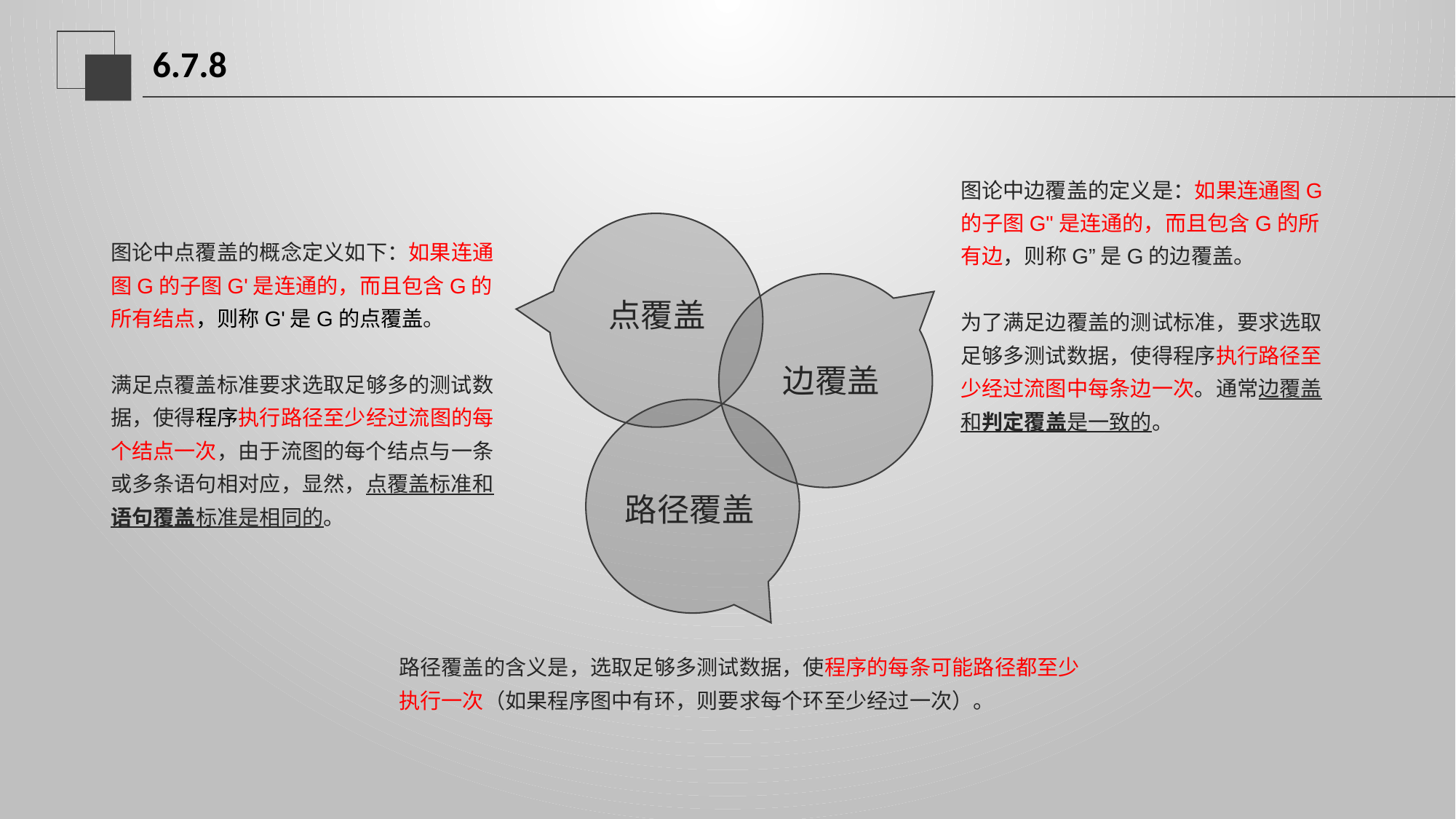

# 6.7.8
图论中边覆盖的定义是：如果连通图G的子图G"是连通的，而且包含G的所有边，则称G”是G的边覆盖。

为了满足边覆盖的测试标准，要求选取足够多测试数据，使得程序执行路径至少经过流图中每条边一次。通常边覆盖和判定覆盖是一致的。

图论中点覆盖的概念定义如下：如果连通图G的子图G'是连通的，而且包含G的所有结点，则称G'是G的点覆盖。

满足点覆盖标准要求选取足够多的测试数据，使得程序执行路径至少经过流图的每个结点一次，由于流图的每个结点与一条或多条语句相对应，显然，点覆盖标准和语句覆盖标准是相同的。

点覆盖
边覆盖

路径覆盖
路径覆盖的含义是，选取足够多测试数据，使程序的每条可能路径都至少执行一次（如果程序图中有环，则要求每个环至少经过一次）。